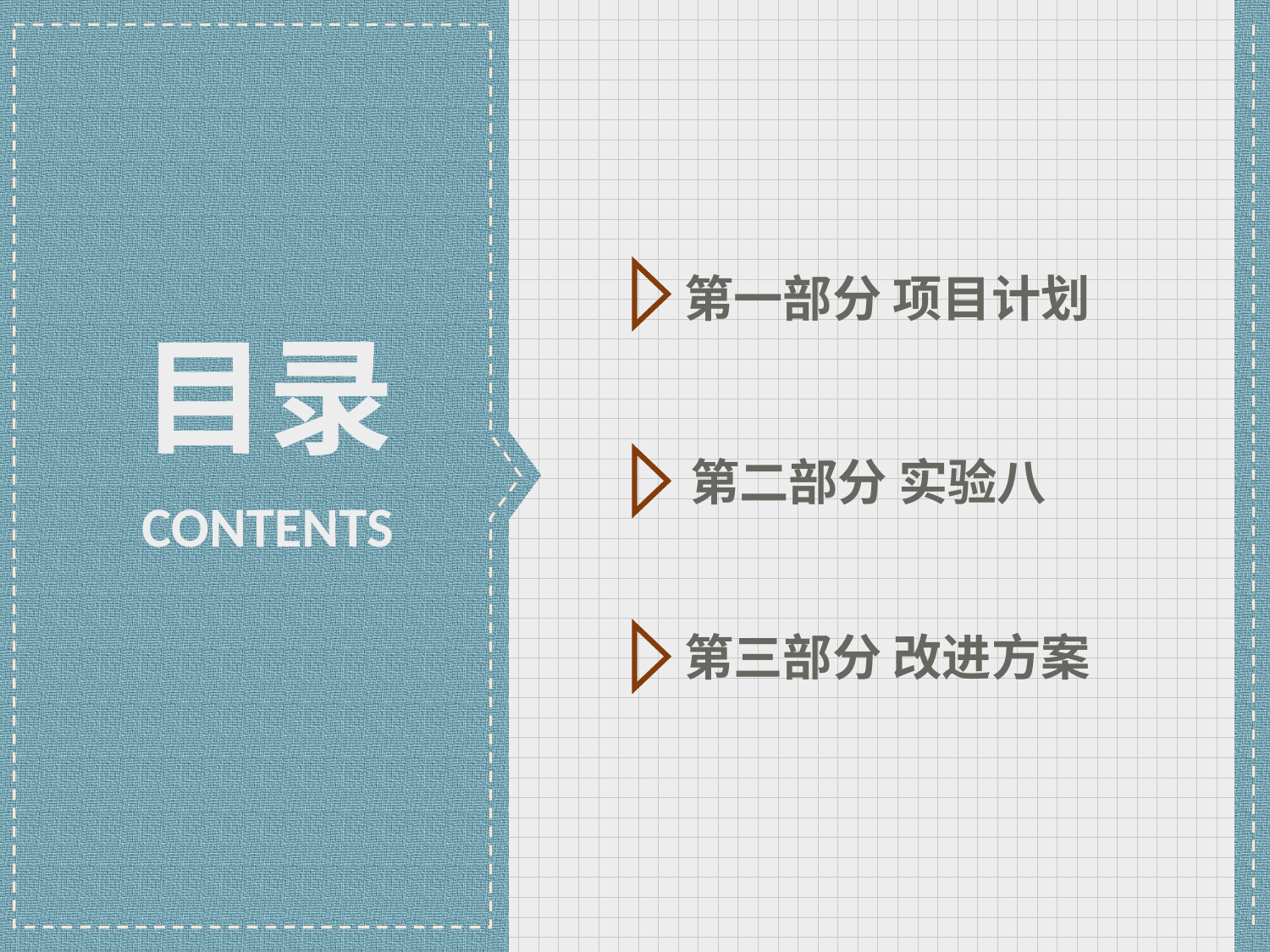

第一部分 项目计划

目录
第二部分 实验八

CONTENTS
第三部分 改进方案